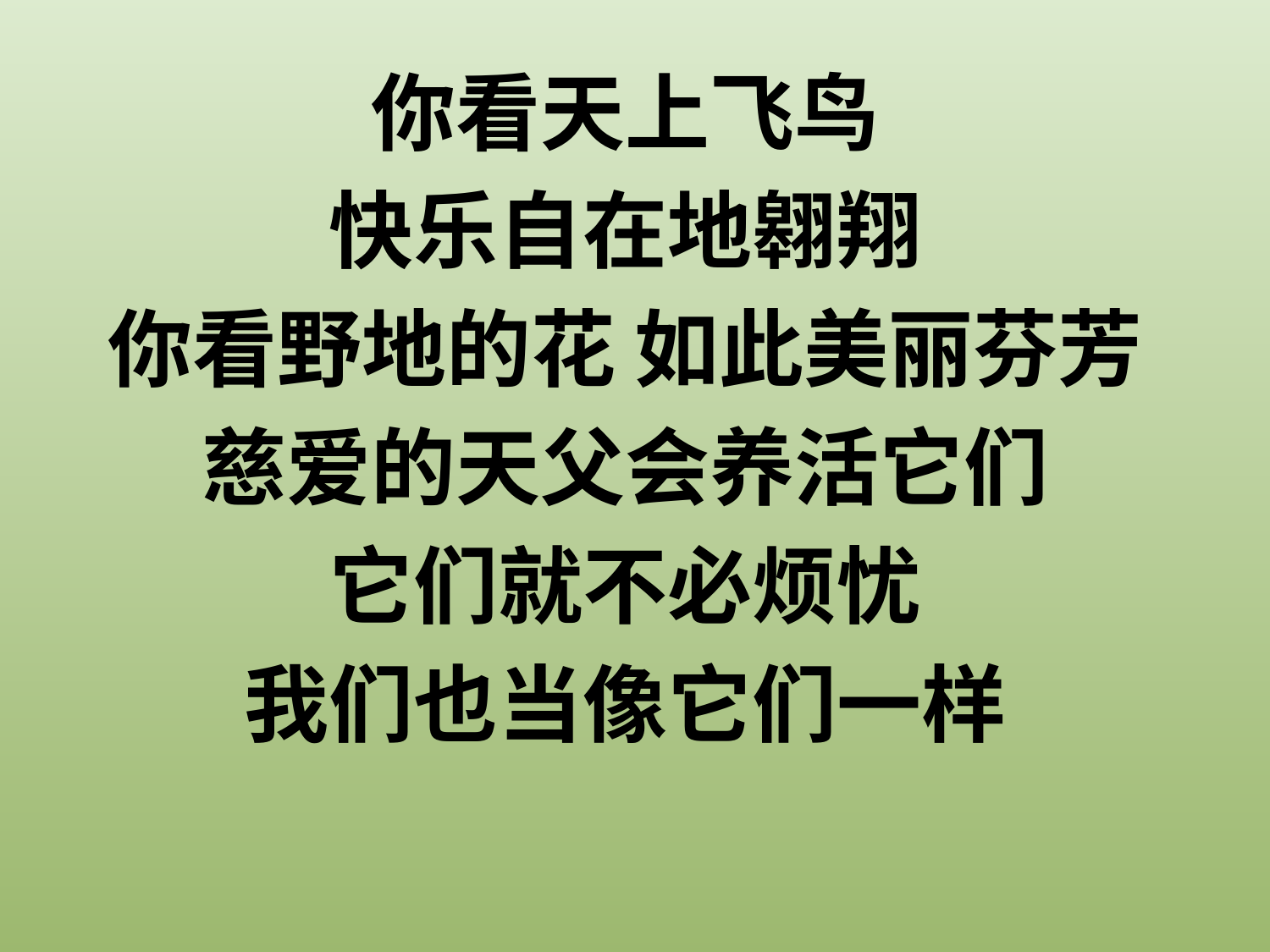

你看天上飞鸟
快乐自在地翱翔
你看野地的花 如此美丽芬芳
慈爱的天父会养活它们
它们就不必烦忧
我们也当像它们一样